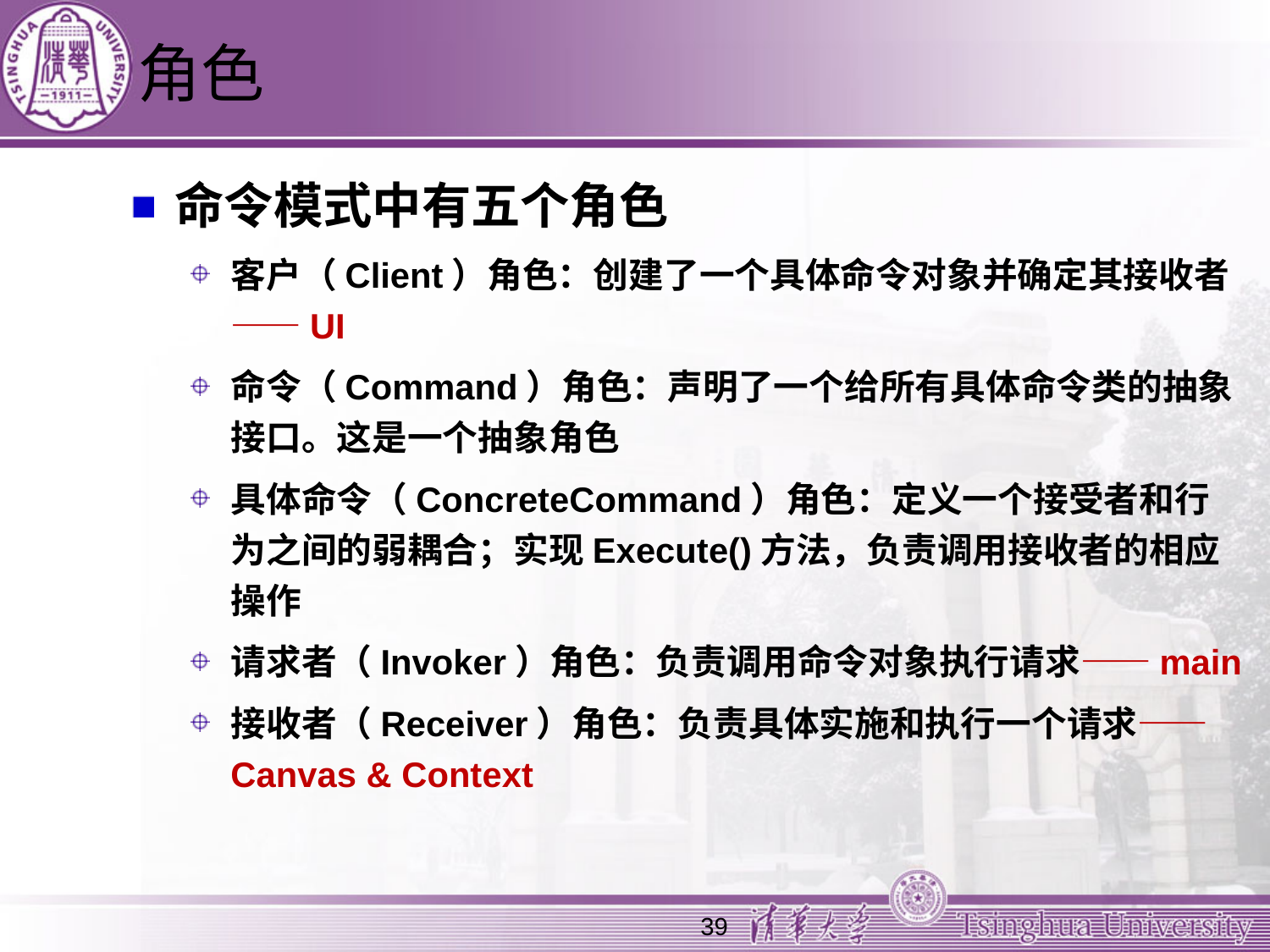

# 角色
命令模式中有五个角色
客户（Client）角色：创建了一个具体命令对象并确定其接收者——UI
命令（Command）角色：声明了一个给所有具体命令类的抽象接口。这是一个抽象角色
具体命令（ConcreteCommand）角色：定义一个接受者和行为之间的弱耦合；实现Execute()方法，负责调用接收者的相应操作
请求者（Invoker）角色：负责调用命令对象执行请求——main
接收者（Receiver）角色：负责具体实施和执行一个请求——Canvas & Context
39